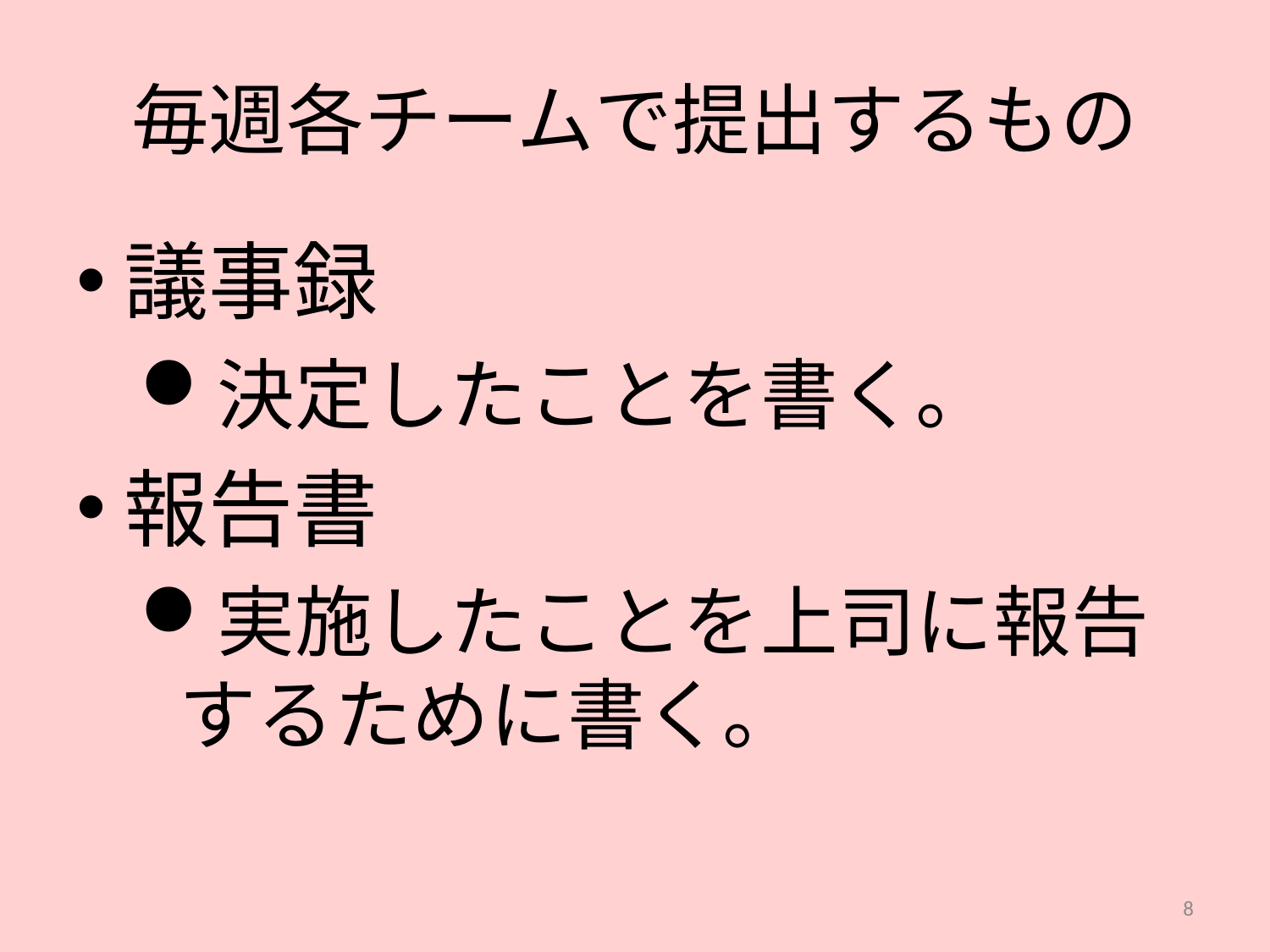

# 毎週各チームで提出するもの
議事録
決定したことを書く。
報告書
実施したことを上司に報告するために書く。
8